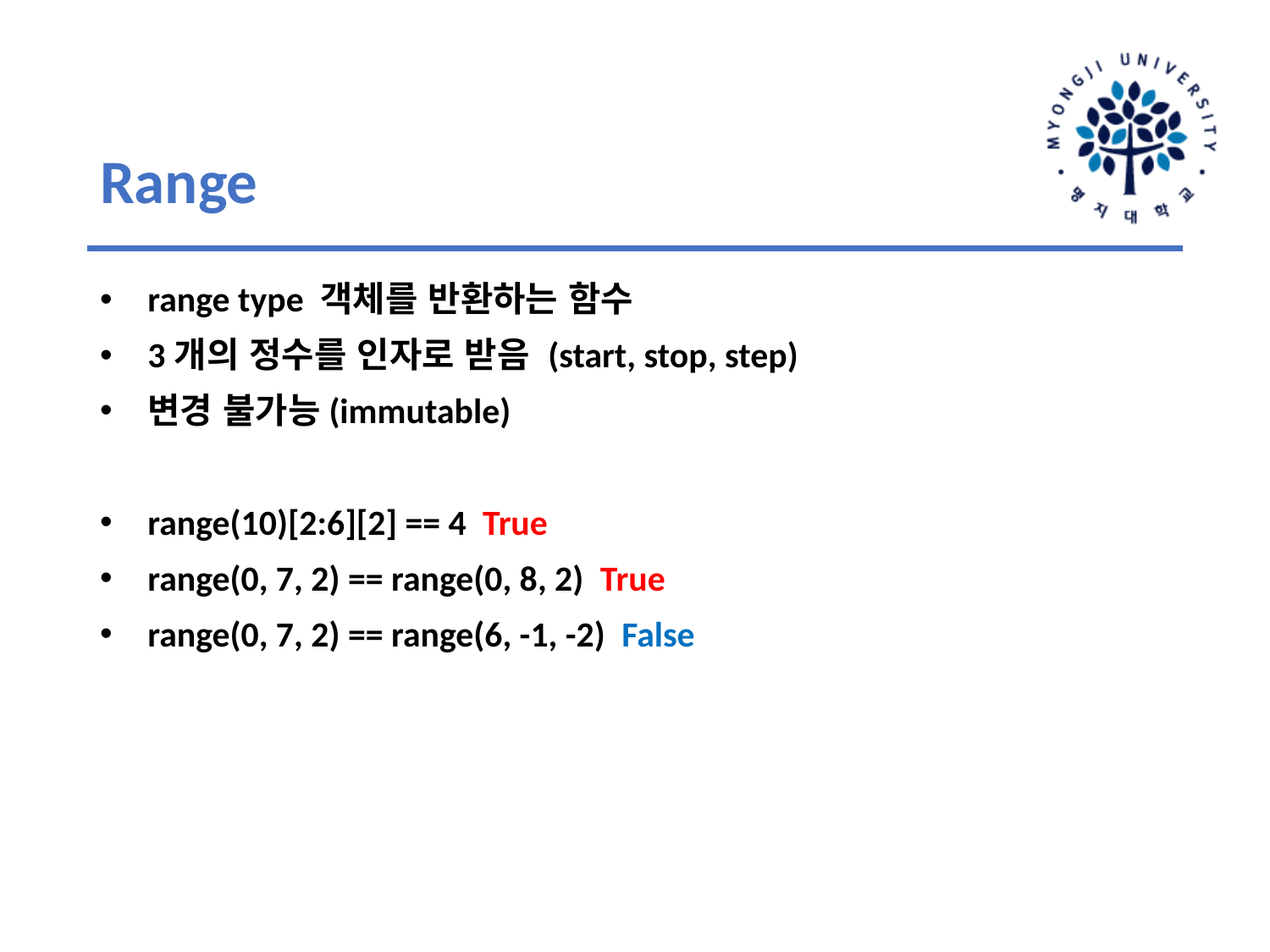

# Range
range type 객체를 반환하는 함수
3개의 정수를 인자로 받음 (start, stop, step)
변경 불가능(immutable)

range(10)[2:6][2] == 4  True
range(0, 7, 2) == range(0, 8, 2)  True
range(0, 7, 2) == range(6, -1, -2)  False